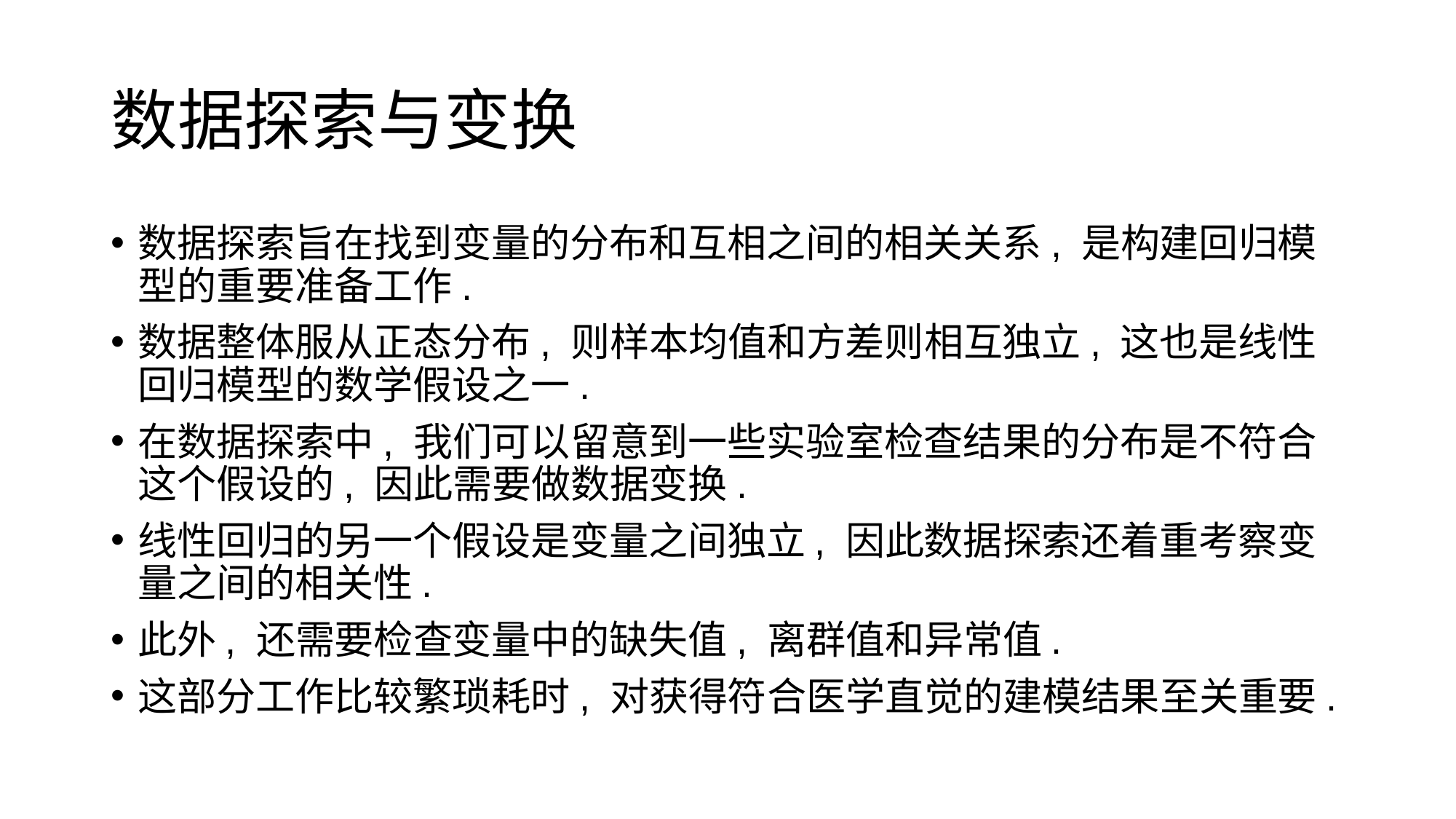

# 数据探索与变换
数据探索旨在找到变量的分布和互相之间的相关关系, 是构建回归模型的重要准备工作.
数据整体服从正态分布, 则样本均值和方差则相互独立, 这也是线性回归模型的数学假设之一.
在数据探索中, 我们可以留意到一些实验室检查结果的分布是不符合这个假设的, 因此需要做数据变换.
线性回归的另一个假设是变量之间独立, 因此数据探索还着重考察变量之间的相关性.
此外, 还需要检查变量中的缺失值, 离群值和异常值.
这部分工作比较繁琐耗时, 对获得符合医学直觉的建模结果至关重要.